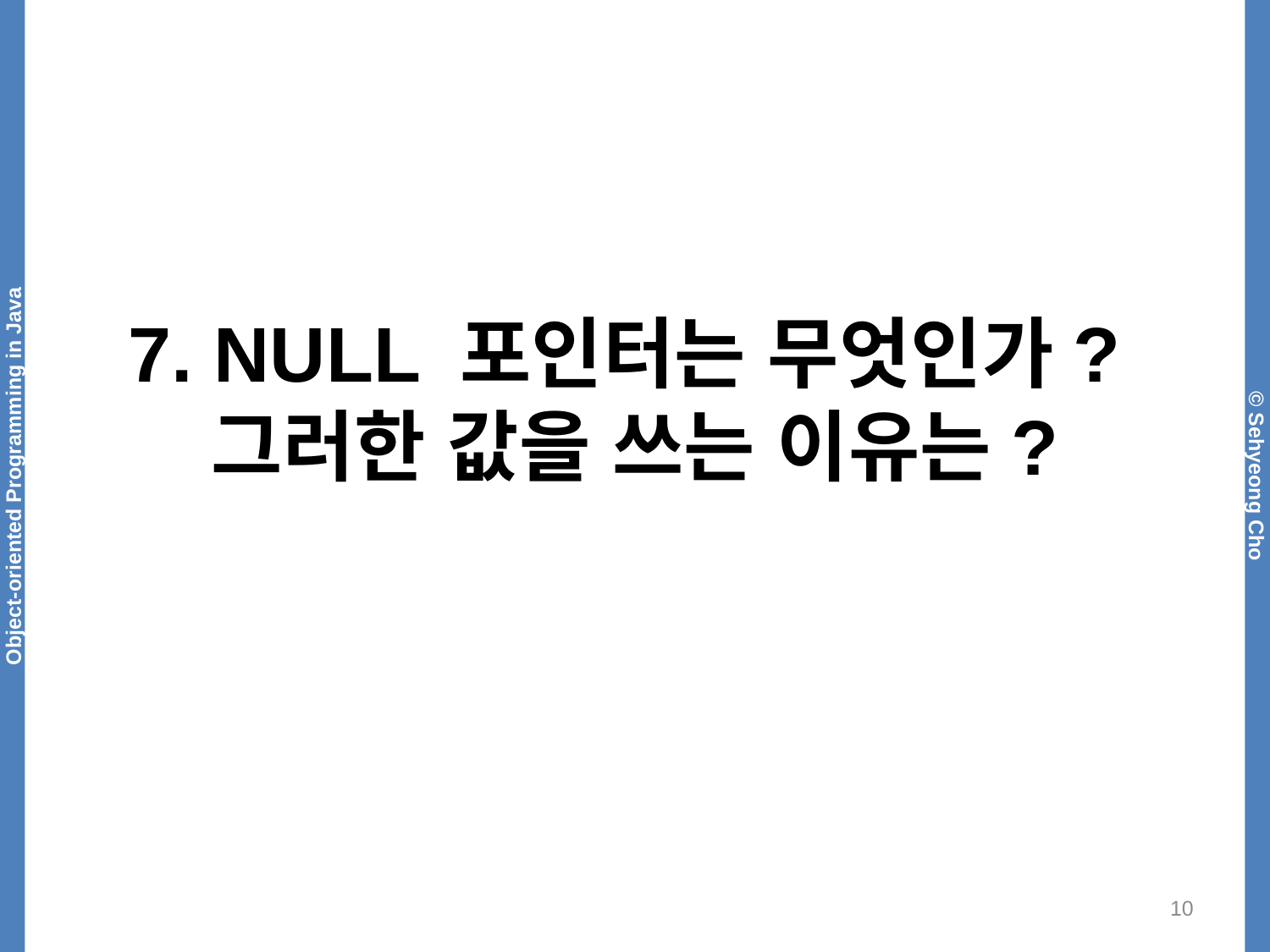

# 7. NULL 포인터는 무엇인가?  그러한 값을 쓰는 이유는?

10